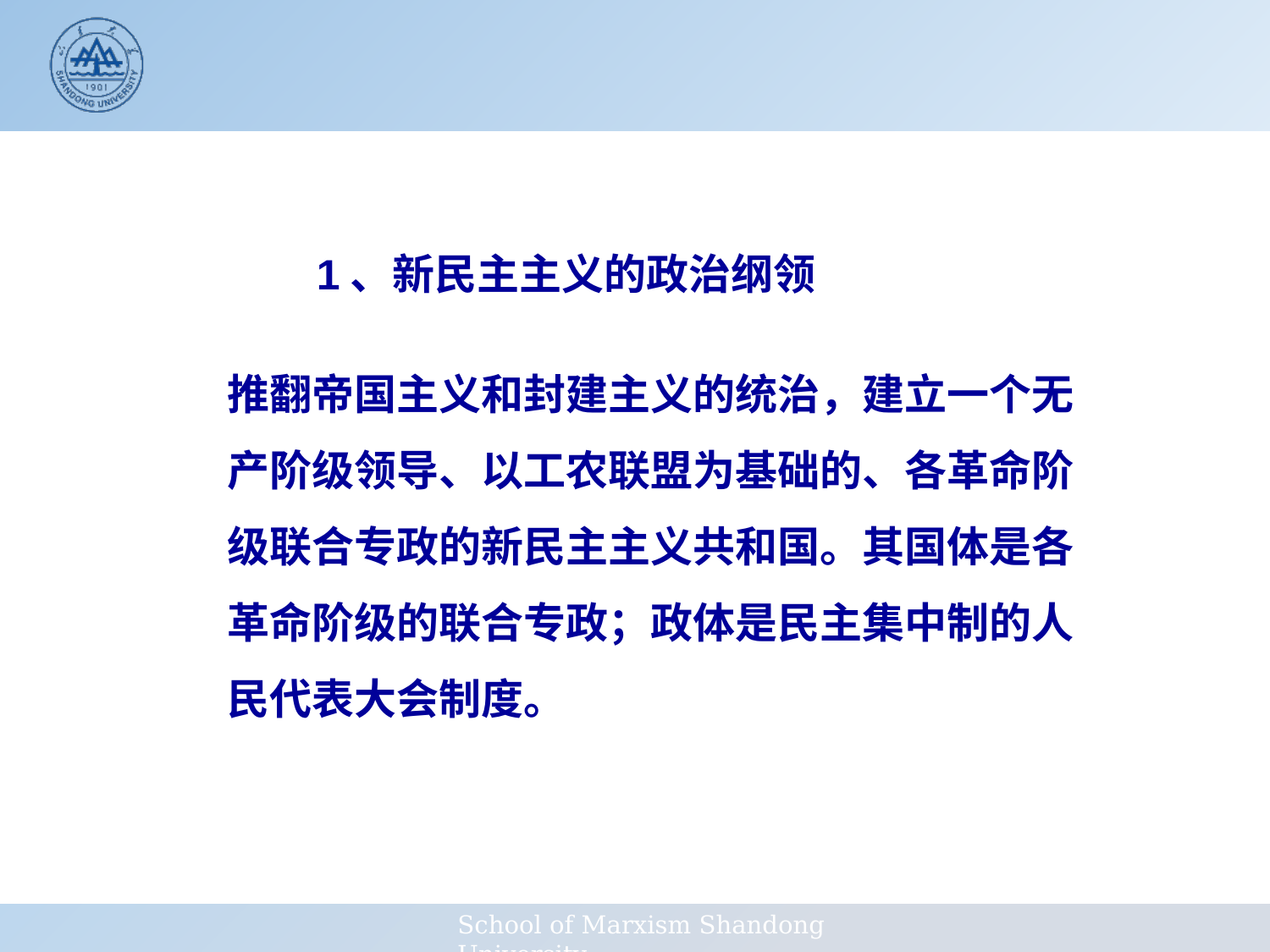

1、新民主主义的政治纲领
推翻帝国主义和封建主义的统治，建立一个无产阶级领导、以工农联盟为基础的、各革命阶级联合专政的新民主主义共和国。其国体是各革命阶级的联合专政；政体是民主集中制的人民代表大会制度。